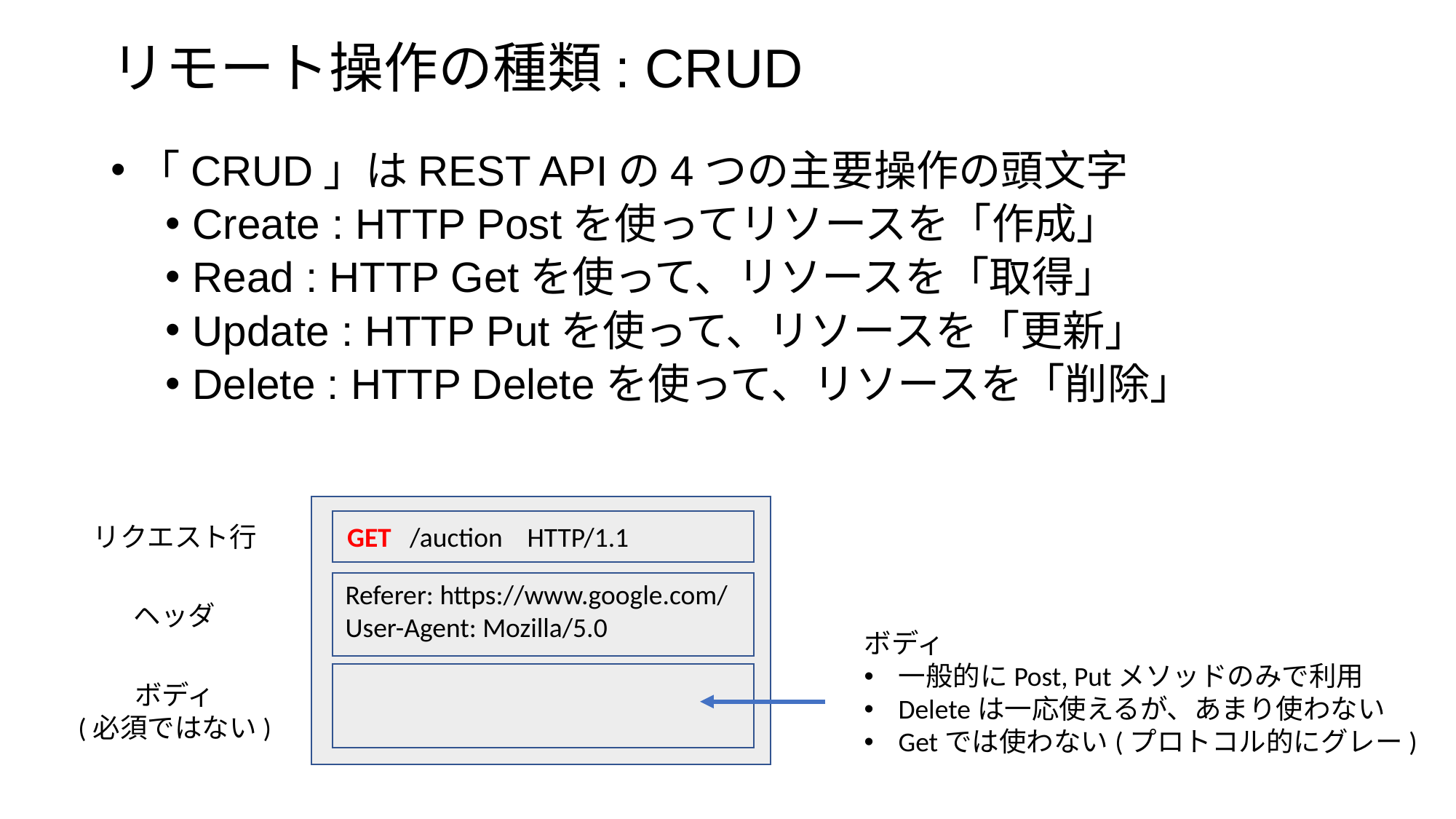

# リモート操作の種類: CRUD
「CRUD」はREST APIの4つの主要操作の頭文字
Create : HTTP Postを使ってリソースを「作成」
Read : HTTP Getを使って、リソースを「取得」
Update : HTTP Putを使って、リソースを「更新」
Delete : HTTP Deleteを使って、リソースを「削除」

リクエスト行
GET   /auction    HTTP/1.1
Referer: https://www.google.com/
User-Agent: Mozilla/5.0

ヘッダ
ボディ
一般的にPost, Putメソッドのみで利用
Deleteは一応使えるが、あまり使わない
Getでは使わない(プロトコル的にグレー)

ボディ
(必須ではない)